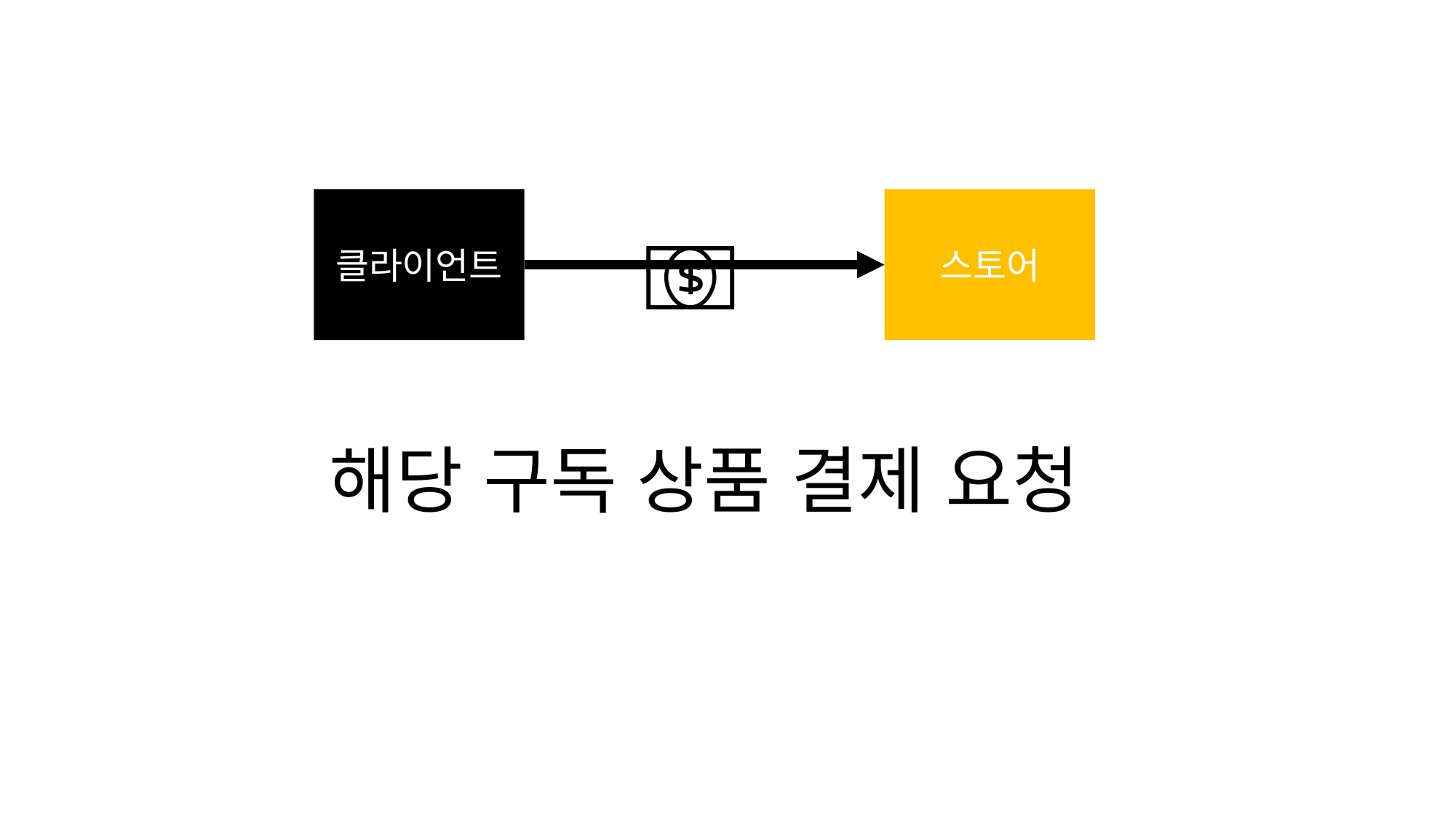

클라이언트
스토어
💵
해당 구독 상품 결제 요청